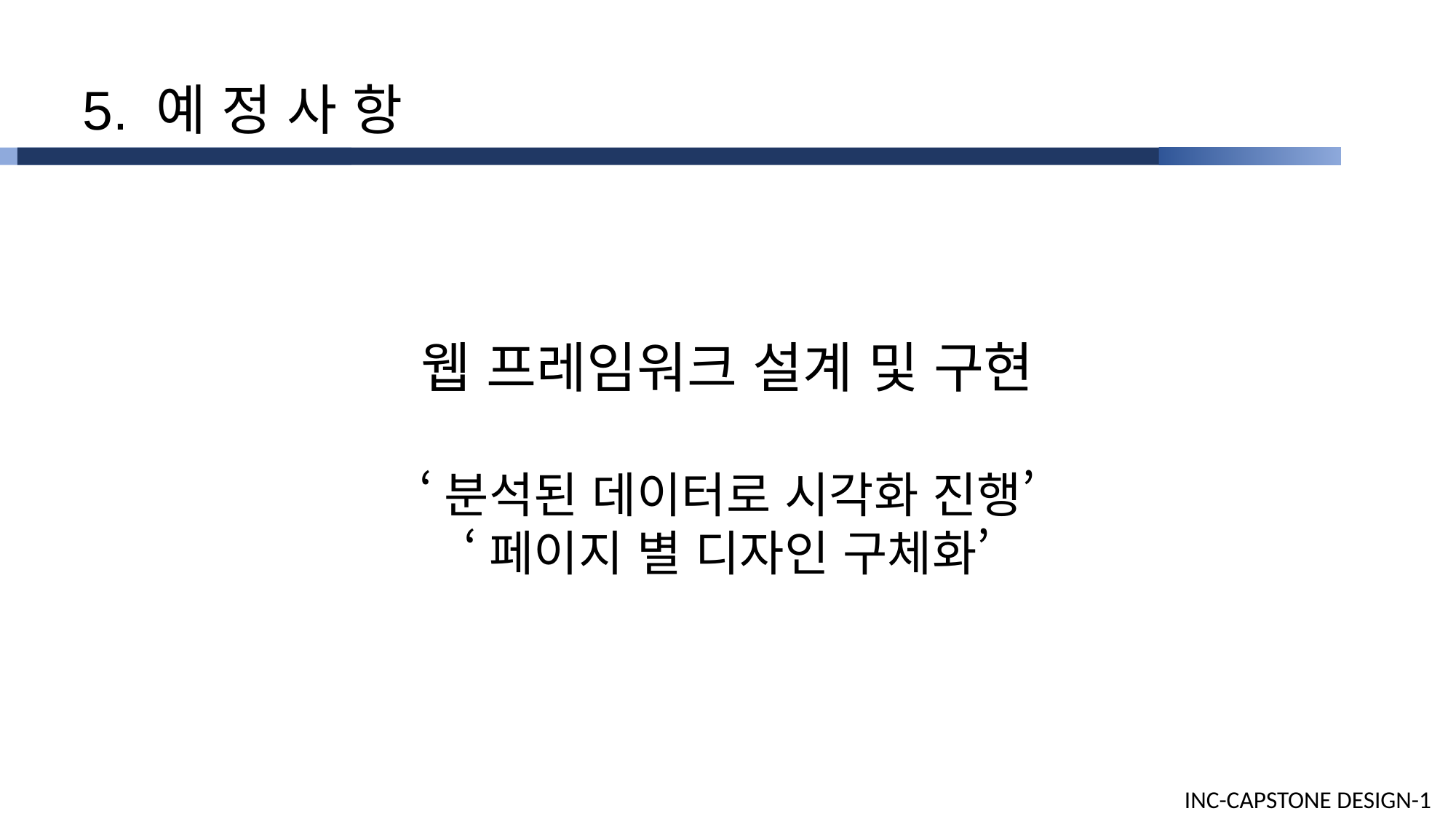

5. 예 정 사 항
웹 프레임워크 설계 및 구현

‘분석된 데이터로 시각화 진행’
‘페이지 별 디자인 구체화’